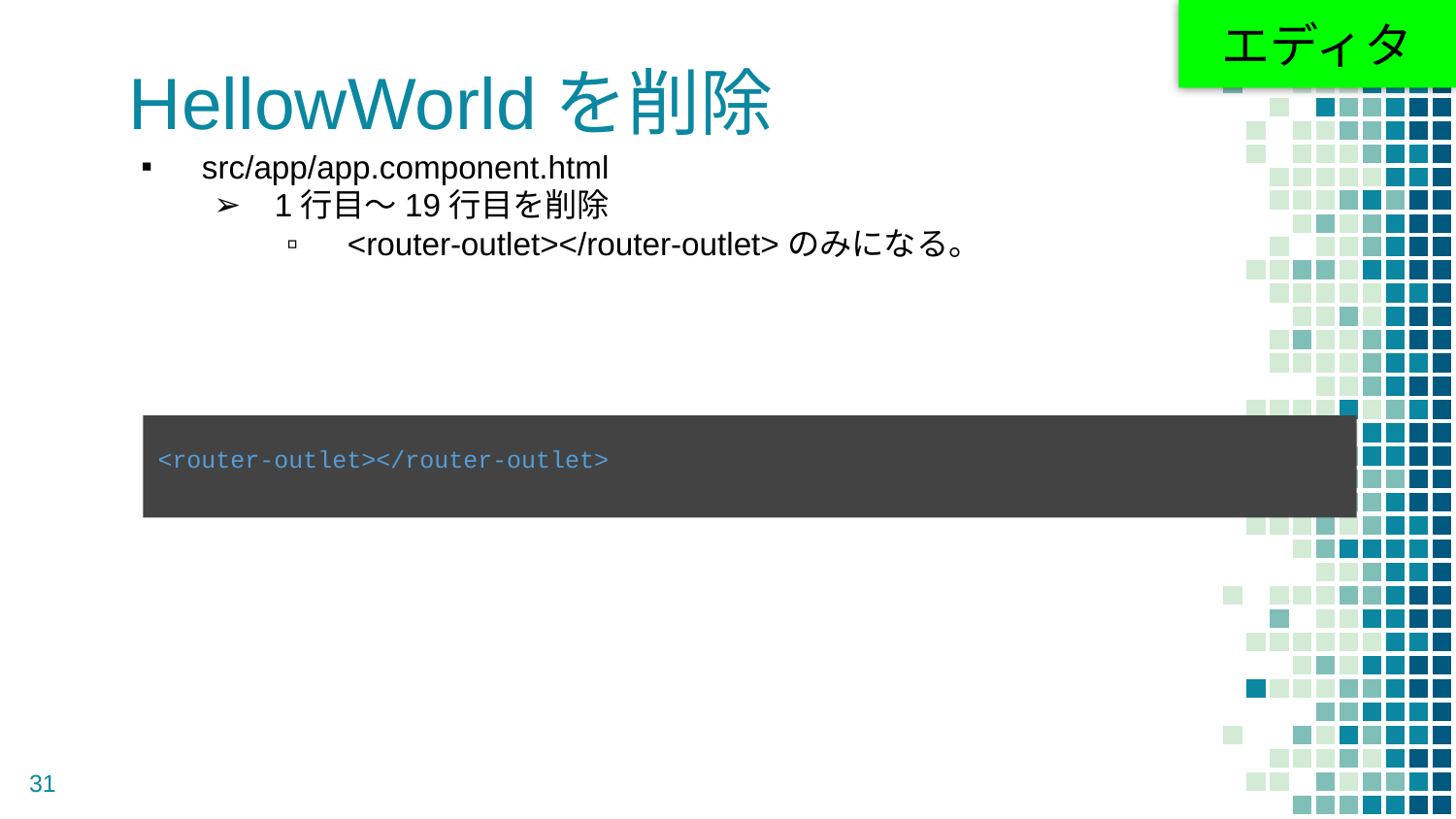

エディタ
# HellowWorldを削除

src/app/app.component.html
1行目〜19行目を削除
<router-outlet></router-outlet>のみになる。

<router-outlet></router-outlet>

31